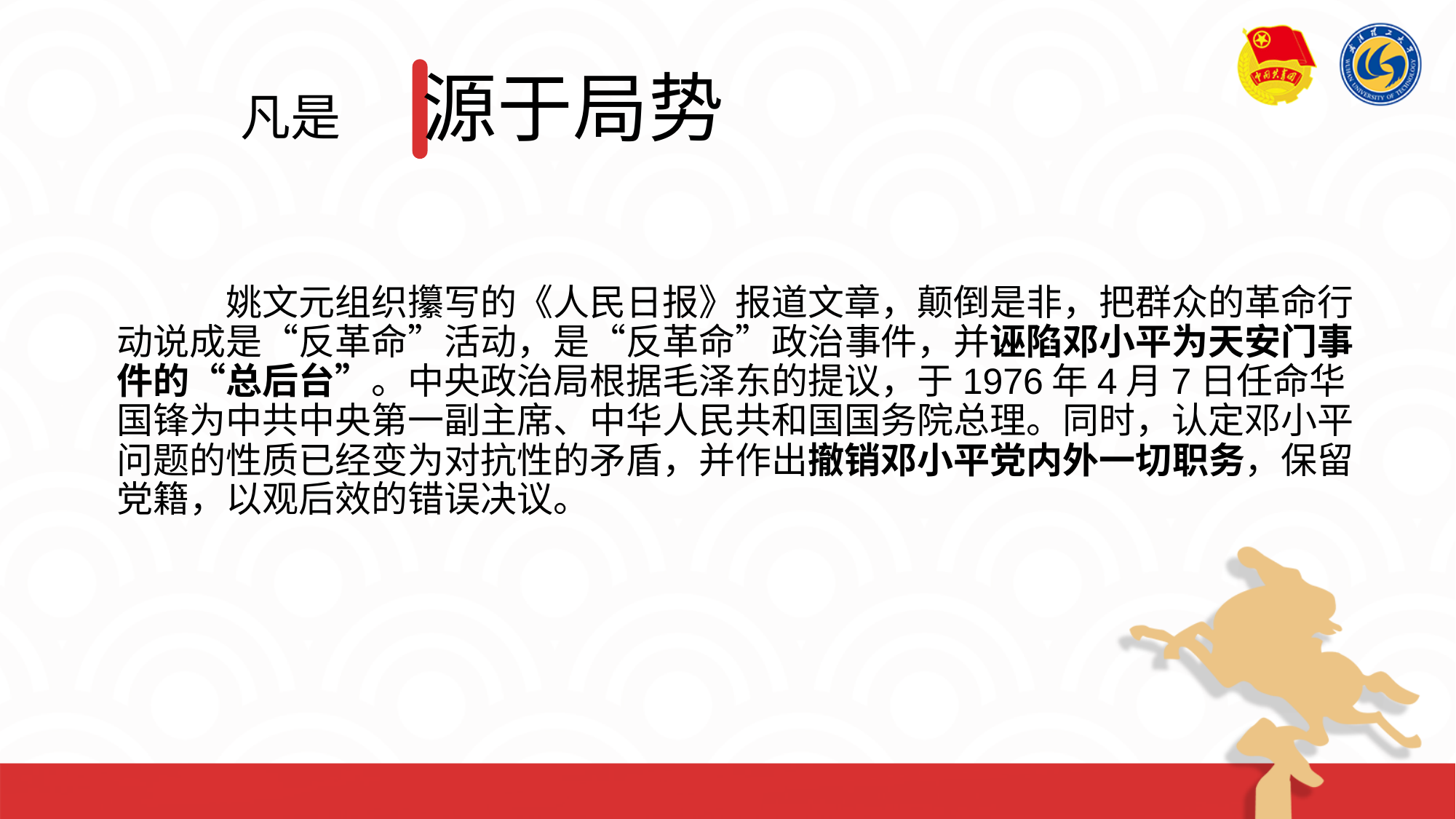

# 凡是	源于局势
		姚文元组织攥写的《人民日报》报道文章，颠倒是非，把群众的革命行动说成是“反革命”活动，是“反革命”政治事件，并诬陷邓小平为天安门事件的“总后台”。中央政治局根据毛泽东的提议，于1976年4月7日任命华国锋为中共中央第一副主席、中华人民共和国国务院总理。同时，认定邓小平问题的性质已经变为对抗性的矛盾，并作出撤销邓小平党内外一切职务，保留党籍，以观后效的错误决议。